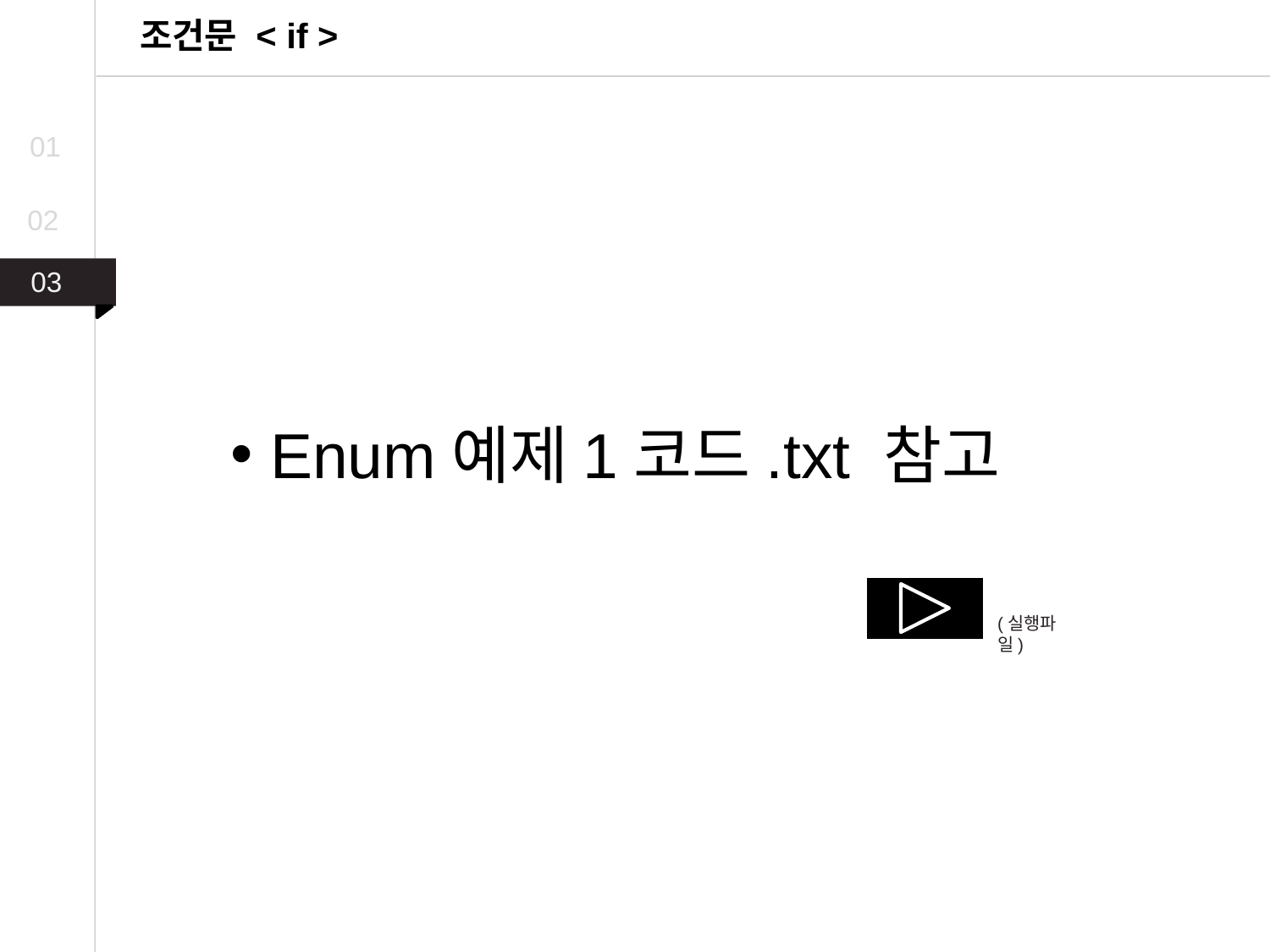

조건문 < if >
01
02
03

03
02

Enum예제1코드.txt 참고

(실행파일)